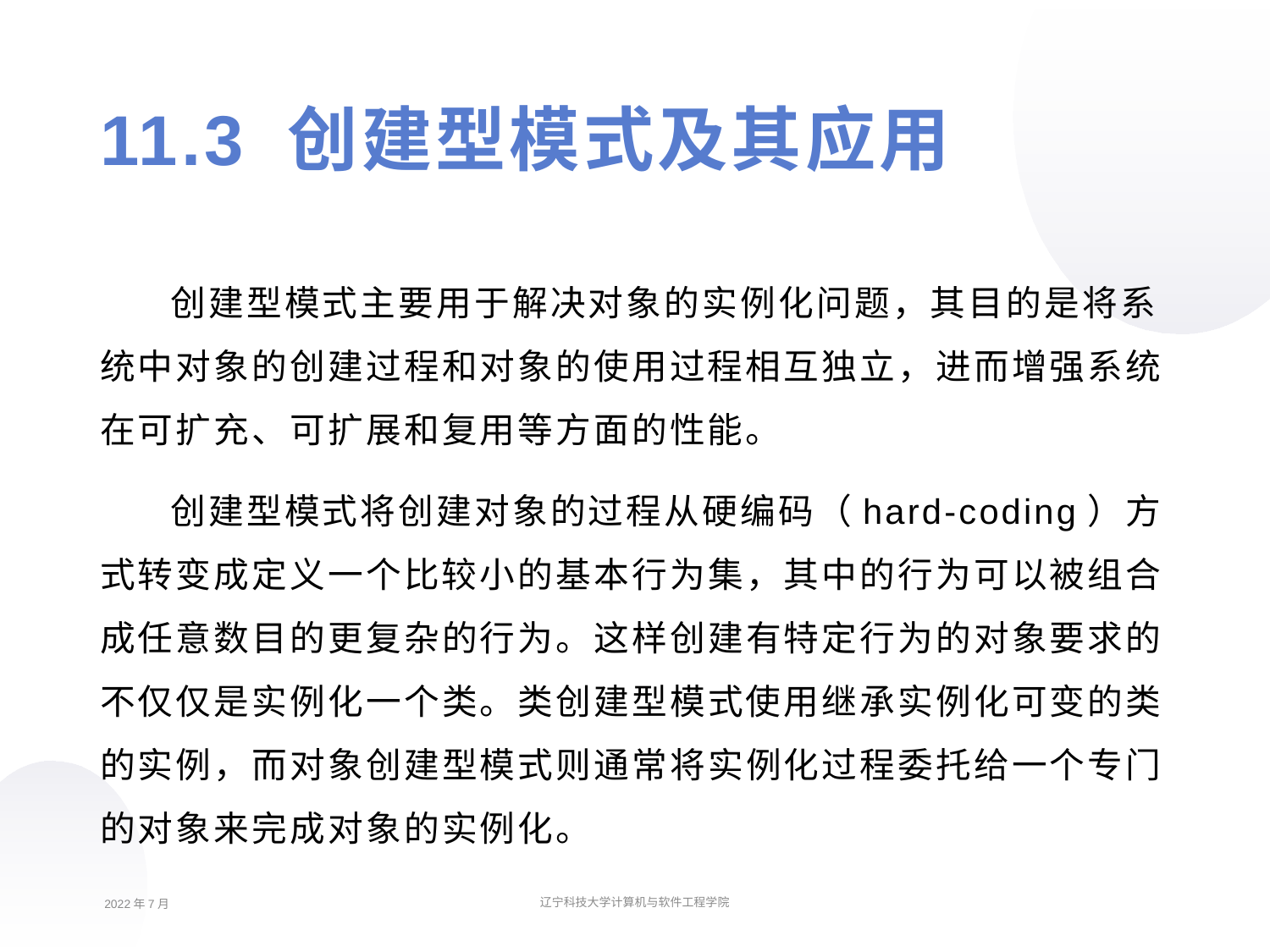

11.3 创建型模式及其应用
创建型模式主要用于解决对象的实例化问题，其目的是将系统中对象的创建过程和对象的使用过程相互独立，进而增强系统在可扩充、可扩展和复用等方面的性能。
创建型模式将创建对象的过程从硬编码（hard-coding）方式转变成定义一个比较小的基本行为集，其中的行为可以被组合成任意数目的更复杂的行为。这样创建有特定行为的对象要求的不仅仅是实例化一个类。类创建型模式使用继承实例化可变的类的实例，而对象创建型模式则通常将实例化过程委托给一个专门的对象来完成对象的实例化。

2022年7月
辽宁科技大学计算机与软件工程学院
37